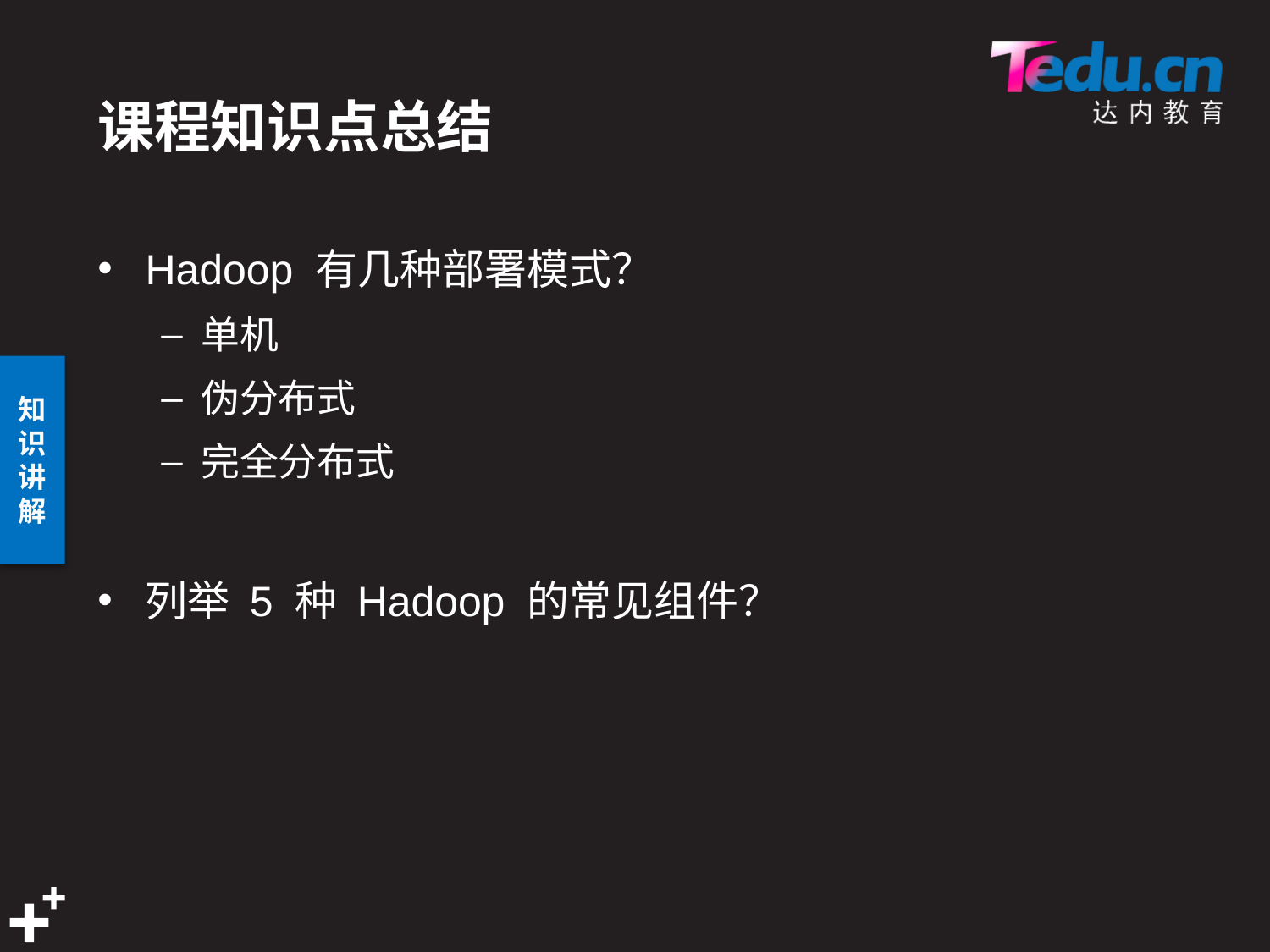

# 课程知识点总结
Hadoop 有几种部署模式？
单机
伪分布式
完全分布式

列举 5 种 Hadoop 的常见组件？